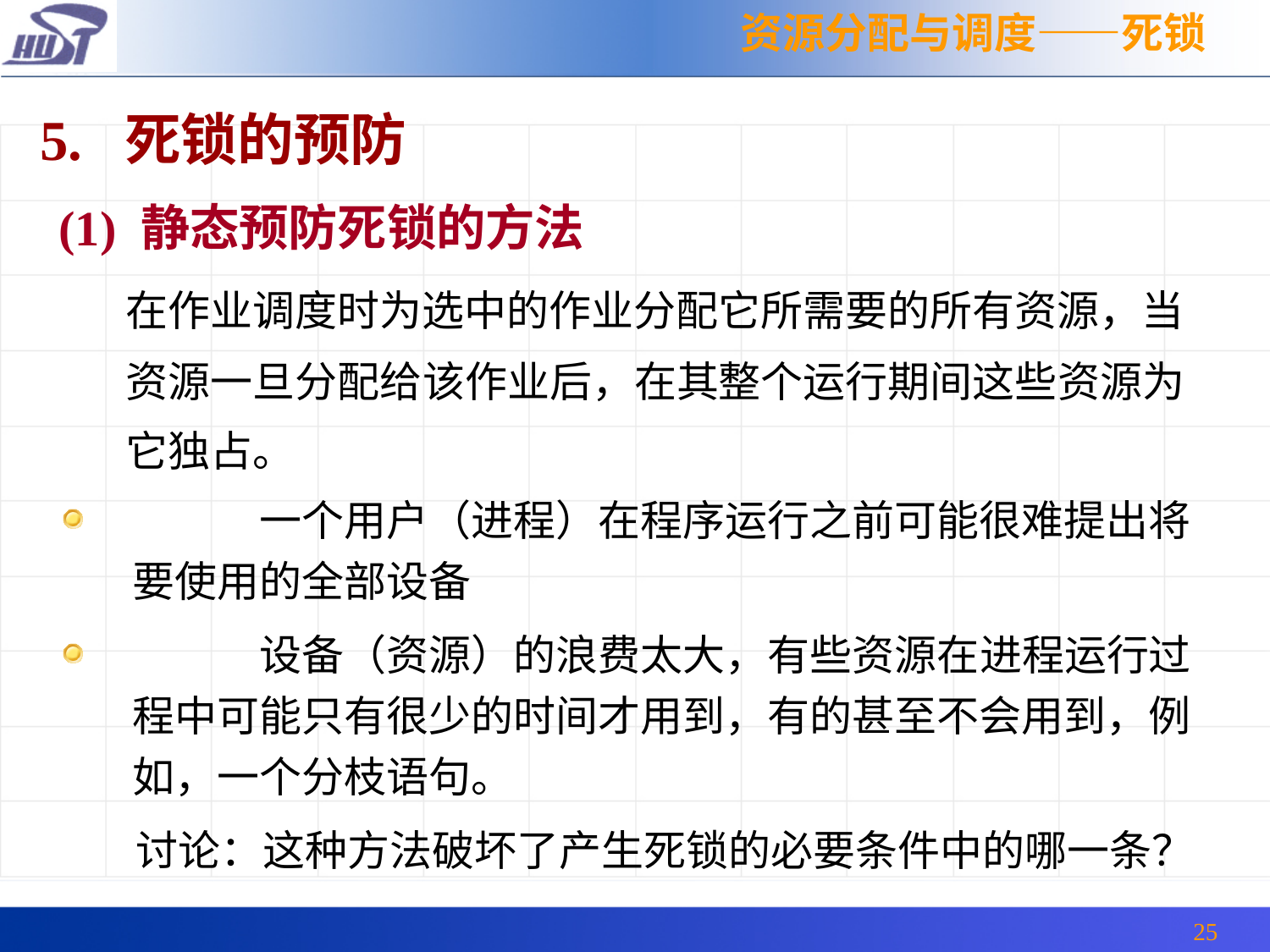

资源分配与调度——死锁
5.  死锁的预防
(1) 静态预防死锁的方法
     在作业调度时为选中的作业分配它所需要的所有资源，当
      资源一旦分配给该作业后，在其整个运行期间这些资源为
      它独占。
	一个用户（进程）在程序运行之前可能很难提出将要使用的全部设备
	设备（资源）的浪费太大，有些资源在进程运行过程中可能只有很少的时间才用到，有的甚至不会用到，例如，一个分枝语句。
       讨论：这种方法破坏了产生死锁的必要条件中的哪一条？
25